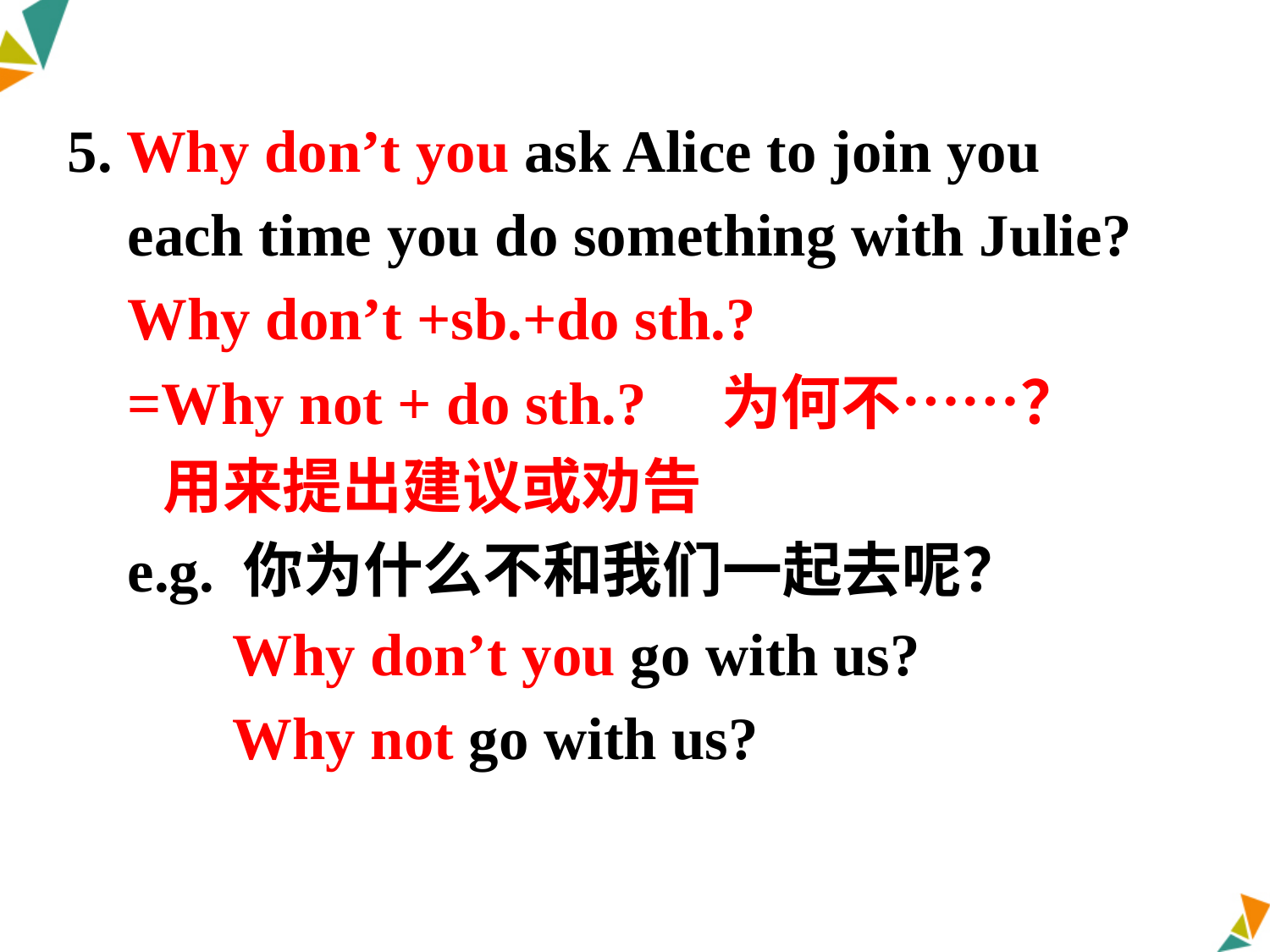

5. Why don’t you ask Alice to join you
    each time you do something with Julie?
    Why don’t +sb.+do sth.?
    =Why not + do sth.?    为何不……？
      用来提出建议或劝告
    e.g. 你为什么不和我们一起去呢？
           Why don’t you go with us?
           Why not go with us?